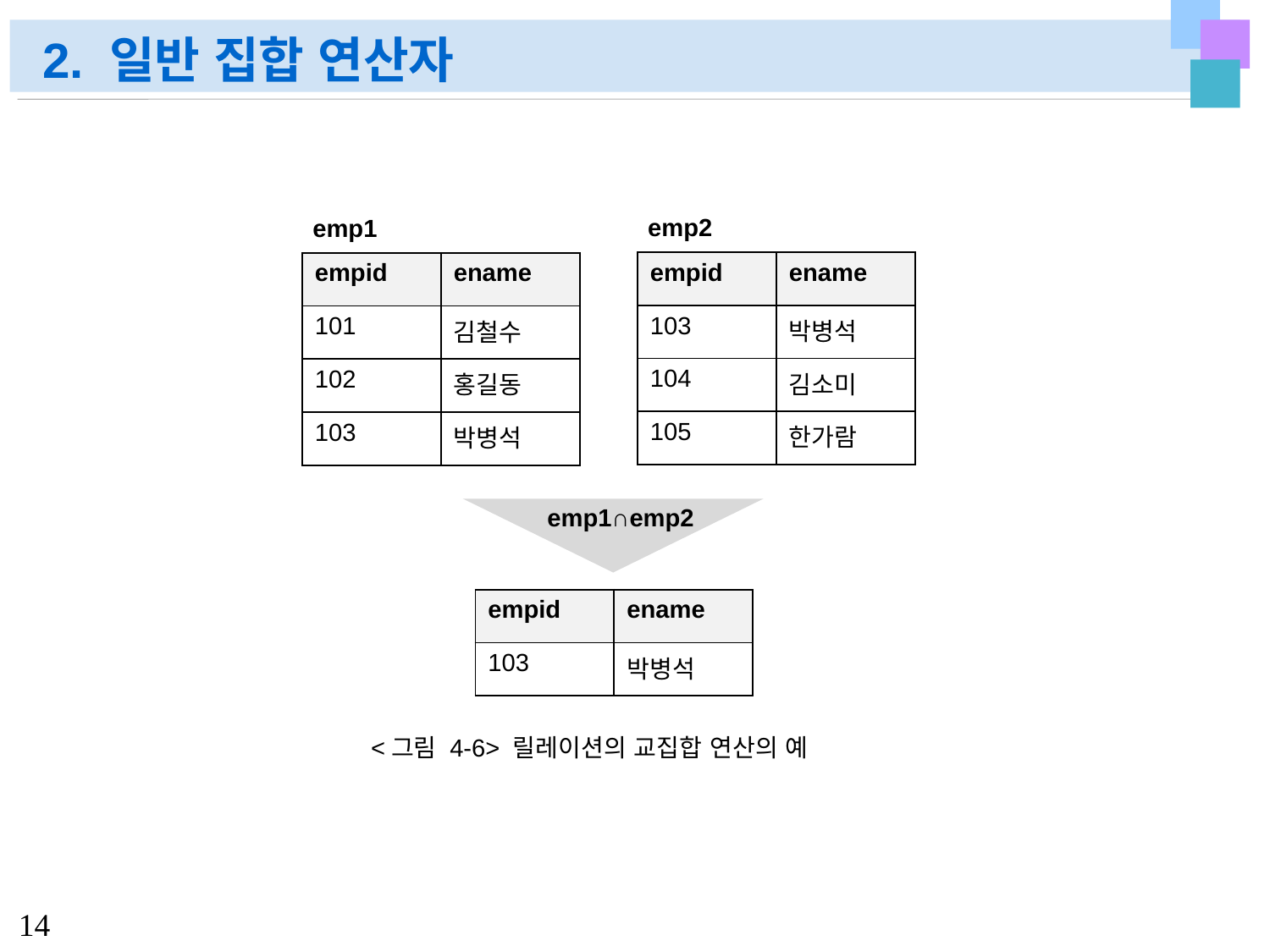

# 2. 일반 집합 연산자
emp2
emp1
| empid | ename |
| --- | --- |
| 103 | 박병석 |
| 104 | 김소미 |
| 105 | 한가람 |
| empid | ename |
| --- | --- |
| 101 | 김철수 |
| 102 | 홍길동 |
| 103 | 박병석 |
emp1∩emp2

| empid | ename |
| --- | --- |
| 103 | 박병석 |
<그림 4-6> 릴레이션의 교집합 연산의 예